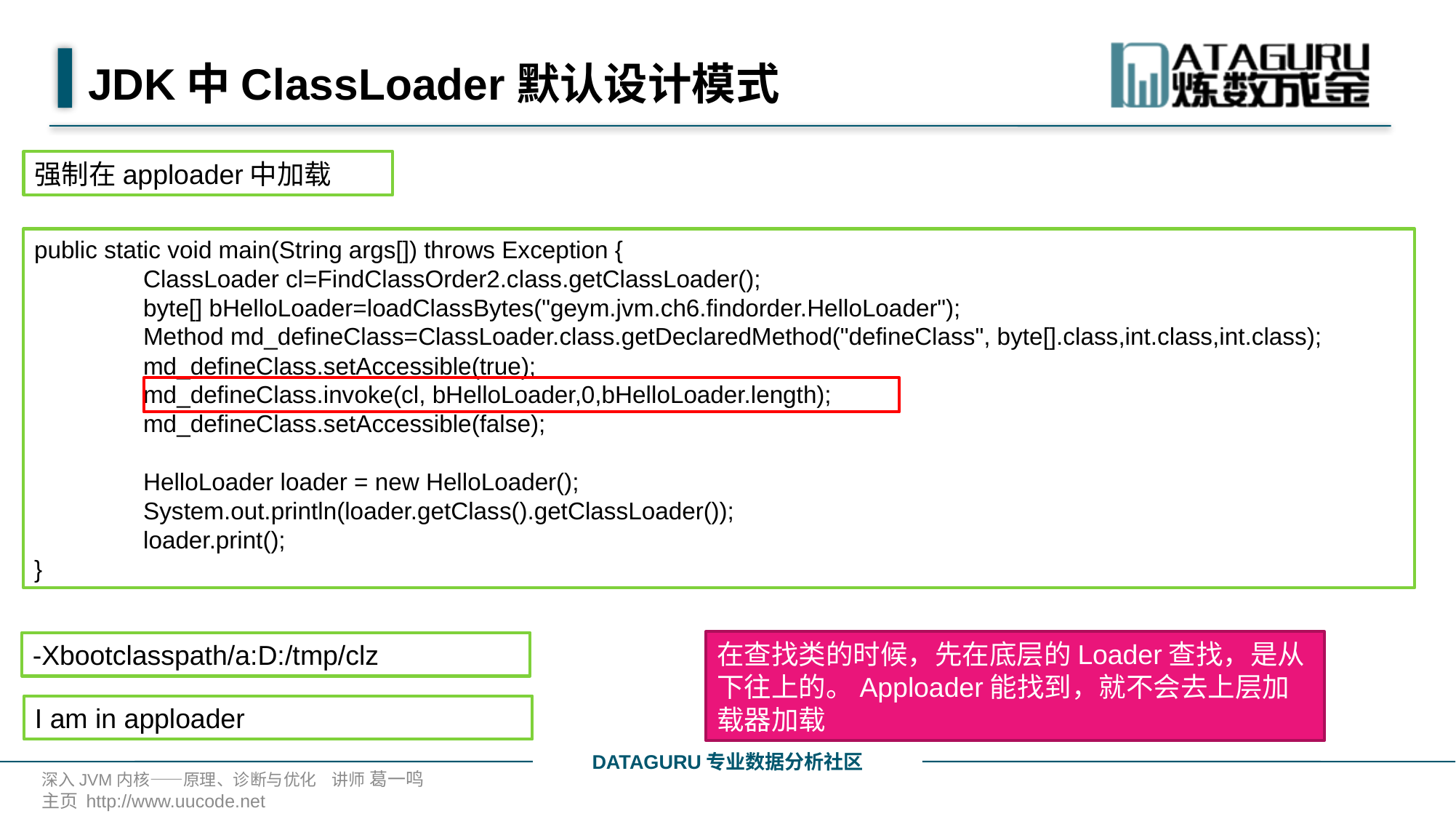

# JDK中ClassLoader默认设计模式
强制在apploader中加载
public static void main(String args[]) throws Exception {
	ClassLoader cl=FindClassOrder2.class.getClassLoader();
	byte[] bHelloLoader=loadClassBytes("geym.jvm.ch6.findorder.HelloLoader");
	Method md_defineClass=ClassLoader.class.getDeclaredMethod("defineClass", byte[].class,int.class,int.class);
	md_defineClass.setAccessible(true);
	md_defineClass.invoke(cl, bHelloLoader,0,bHelloLoader.length);
	md_defineClass.setAccessible(false);

	HelloLoader loader = new HelloLoader();
	System.out.println(loader.getClass().getClassLoader());
	loader.print();
}

在查找类的时候，先在底层的Loader查找，是从下往上的。Apploader能找到，就不会去上层加载器加载
-Xbootclasspath/a:D:/tmp/clz
I am in apploader